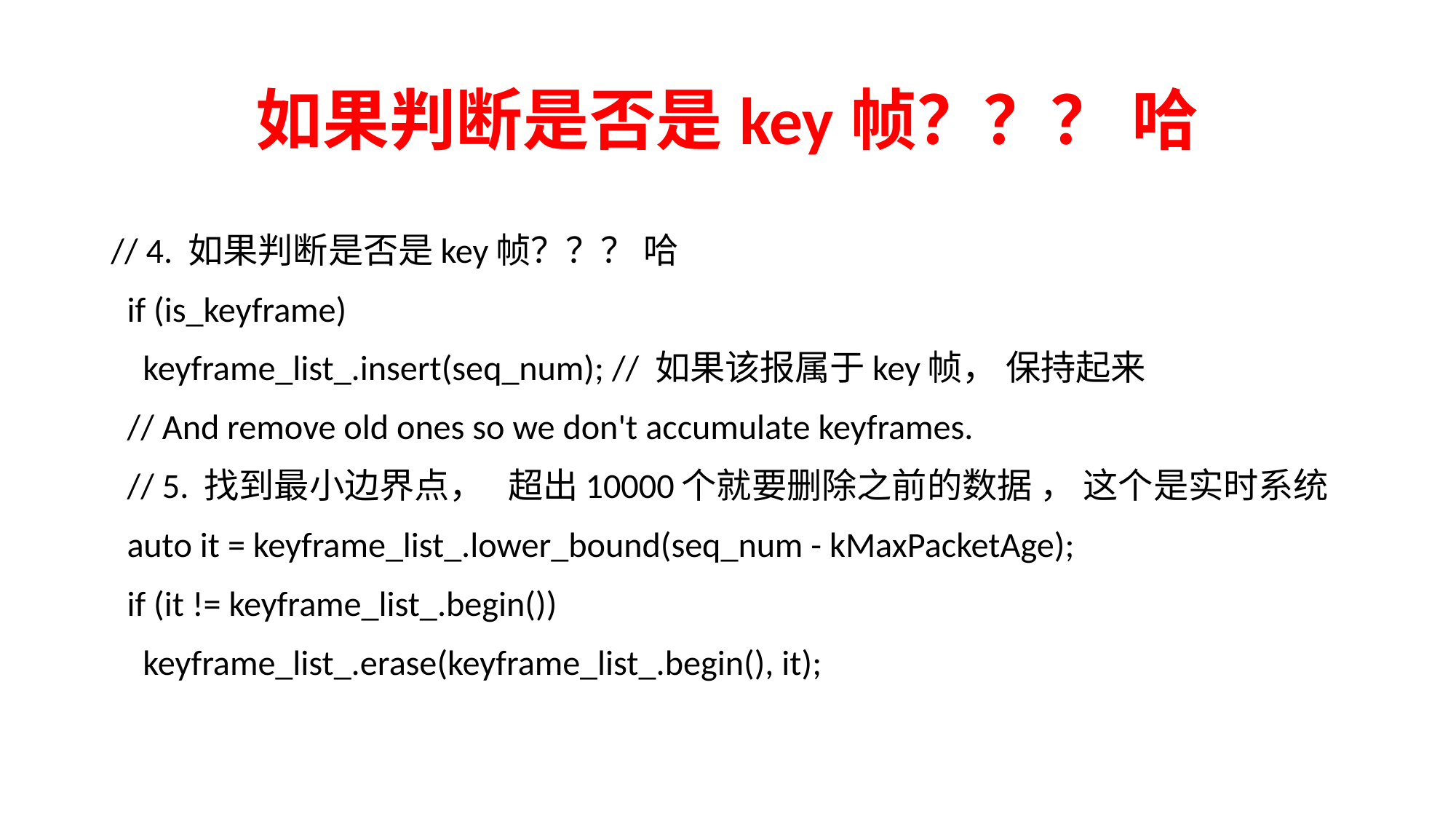

# 如果判断是否是key帧？？？ 哈
// 4. 如果判断是否是key帧？？？ 哈
  if (is_keyframe)
    keyframe_list_.insert(seq_num); // 如果该报属于key帧， 保持起来
  // And remove old ones so we don't accumulate keyframes.
  // 5. 找到最小边界点，   超出10000个就要删除之前的数据 ， 这个是实时系统
  auto it = keyframe_list_.lower_bound(seq_num - kMaxPacketAge);
  if (it != keyframe_list_.begin())
    keyframe_list_.erase(keyframe_list_.begin(), it);